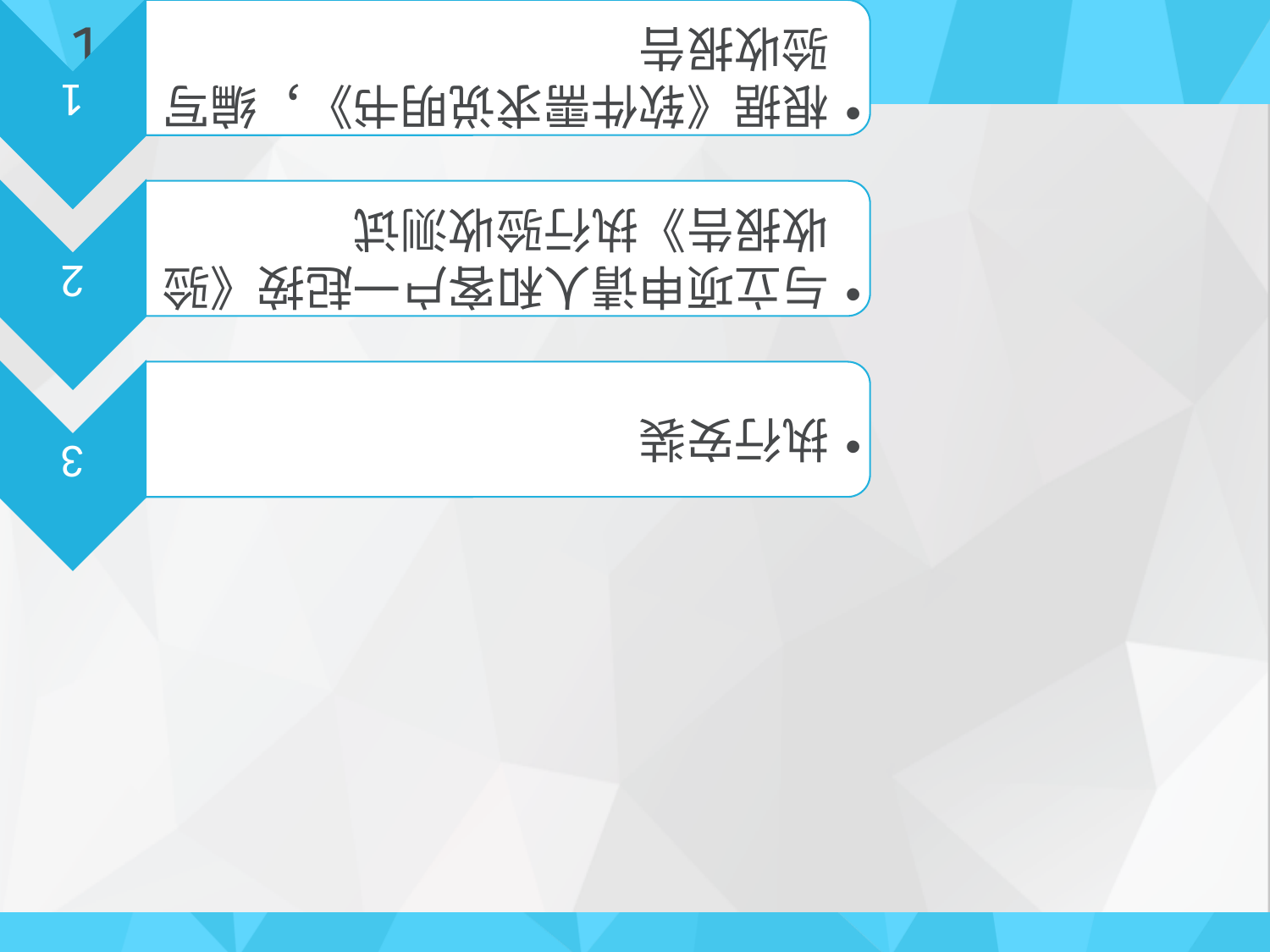

# 1.4.8验收测试与安装
1
根据《软件需求说明书》，编写验收报告
2
与立项申请人和客户一起按《验收报告》执行验收测试
3
执行安装